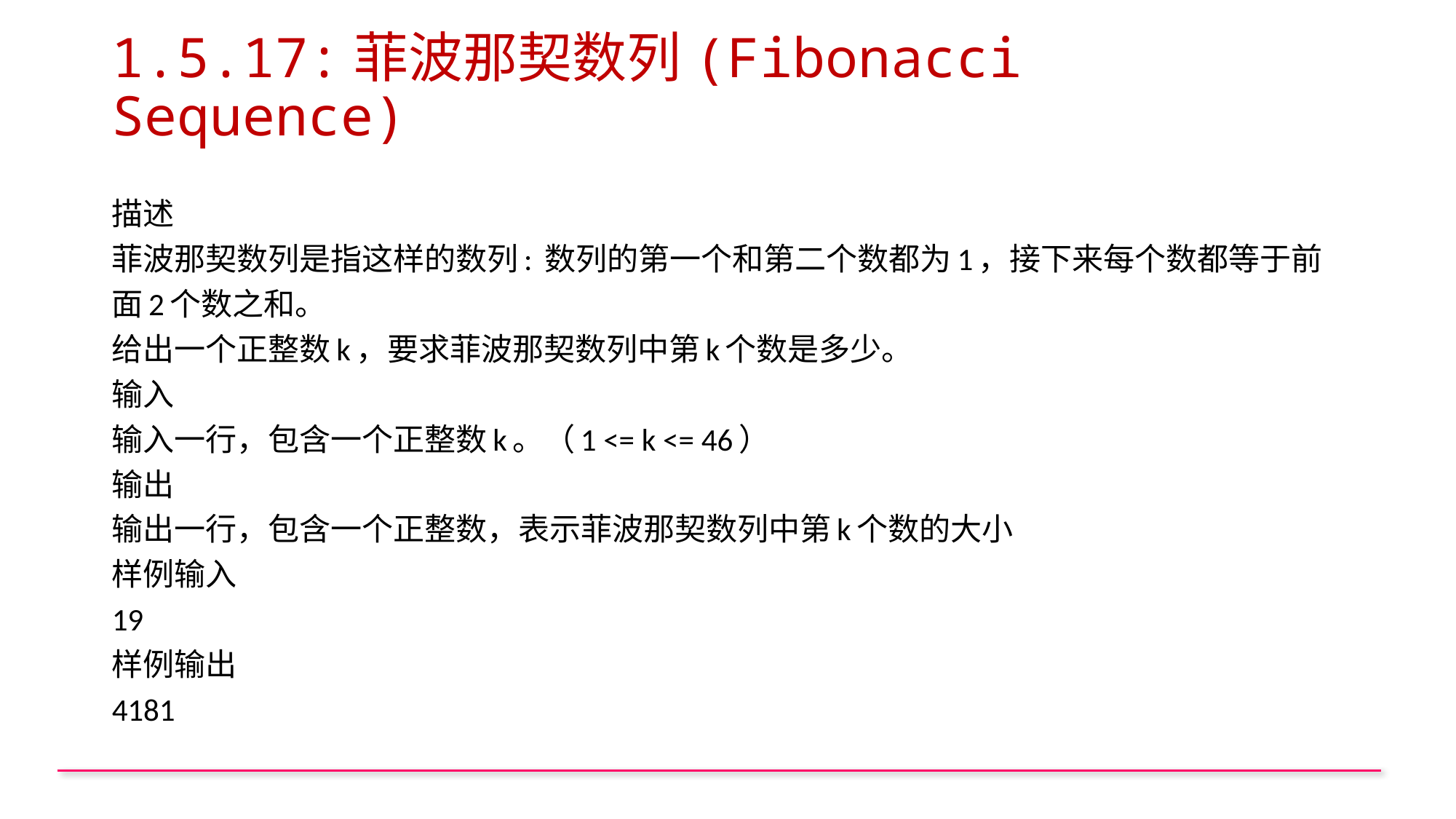

# 1.5.17:菲波那契数列(Fibonacci Sequence)
描述
菲波那契数列是指这样的数列: 数列的第一个和第二个数都为1，接下来每个数都等于前面2个数之和。
给出一个正整数k，要求菲波那契数列中第k个数是多少。
输入
输入一行，包含一个正整数k。（1 <= k <= 46）
输出
输出一行，包含一个正整数，表示菲波那契数列中第k个数的大小
样例输入
19
样例输出
4181